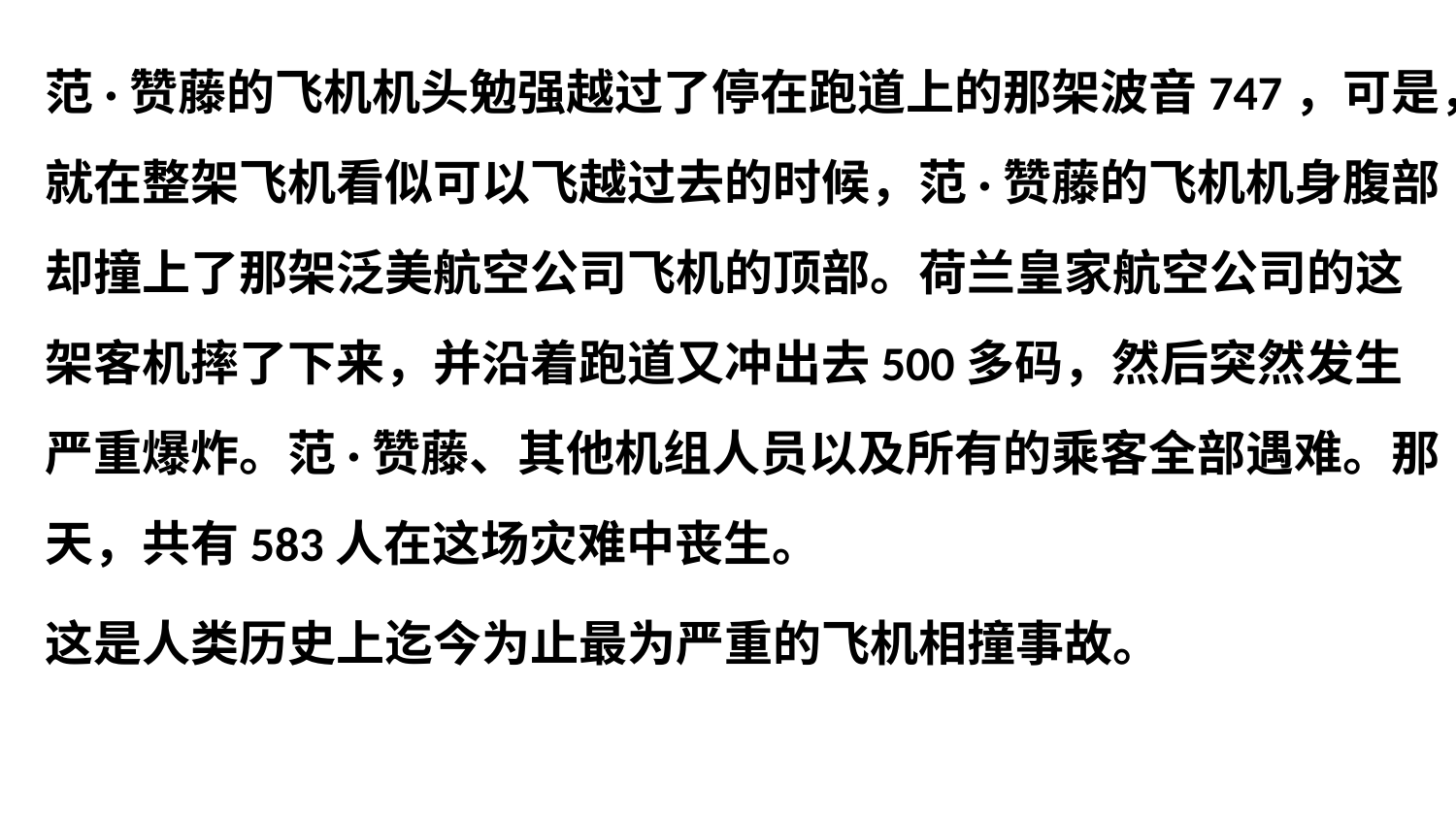

范·赞藤的飞机机头勉强越过了停在跑道上的那架波音747，可是，就在整架飞机看似可以飞越过去的时候，范·赞藤的飞机机身腹部却撞上了那架泛美航空公司飞机的顶部。荷兰皇家航空公司的这架客机摔了下来，并沿着跑道又冲出去500多码，然后突然发生严重爆炸。范·赞藤、其他机组人员以及所有的乘客全部遇难。那天，共有583人在这场灾难中丧生。
这是人类历史上迄今为止最为严重的飞机相撞事故。